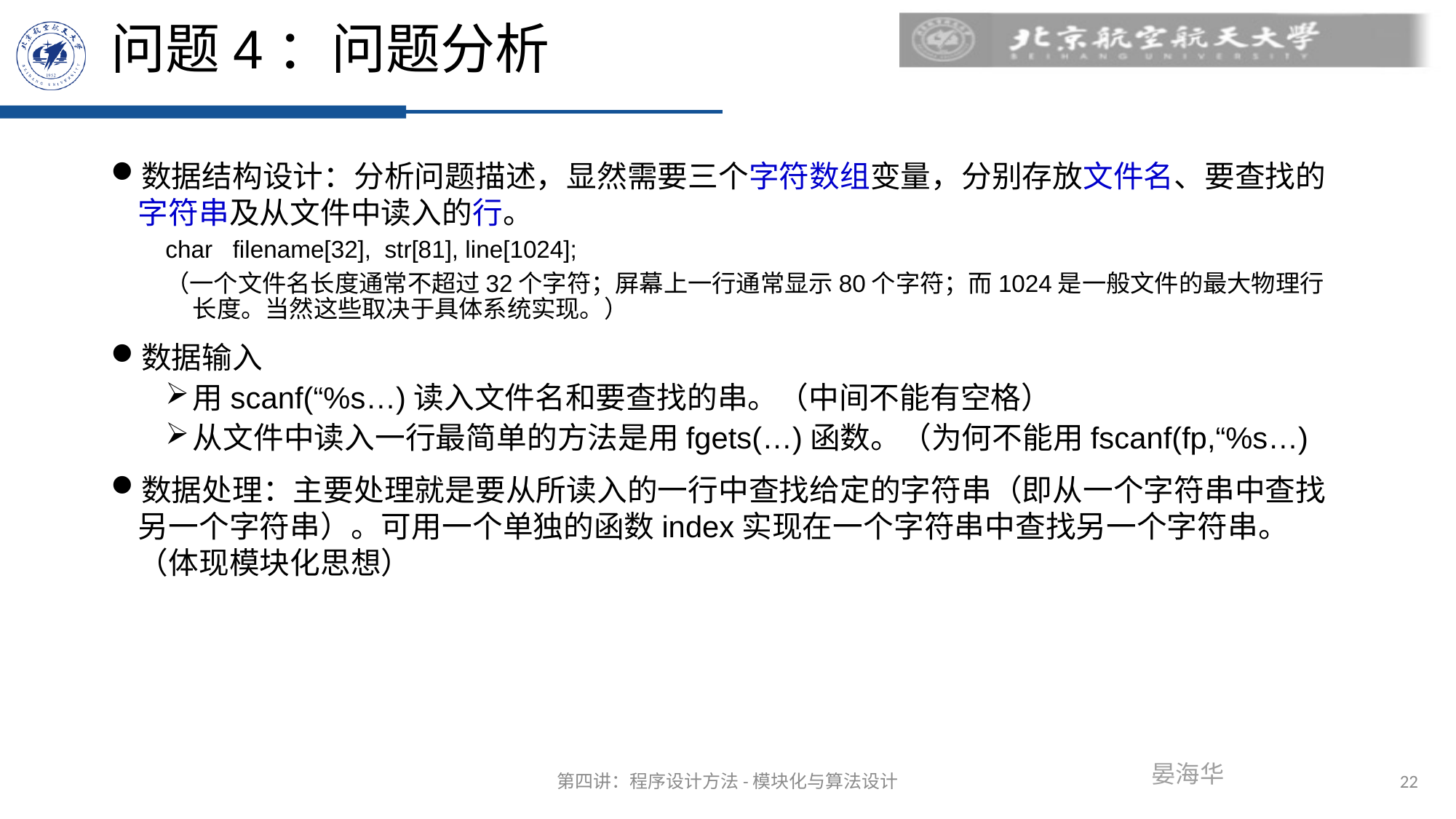

# 问题4：问题分析
数据结构设计：分析问题描述，显然需要三个字符数组变量，分别存放文件名、要查找的字符串及从文件中读入的行。
char   filename[32],  str[81], line[1024];
（一个文件名长度通常不超过32个字符；屏幕上一行通常显示80个字符；而1024是一般文件的最大物理行长度。当然这些取决于具体系统实现。）
数据输入
用scanf(“%s…)读入文件名和要查找的串。（中间不能有空格）
从文件中读入一行最简单的方法是用fgets(…)函数。（为何不能用fscanf(fp,“%s…)
数据处理：主要处理就是要从所读入的一行中查找给定的字符串（即从一个字符串中查找另一个字符串）。可用一个单独的函数index实现在一个字符串中查找另一个字符串。（体现模块化思想）
22
第四讲：程序设计方法-模块化与算法设计